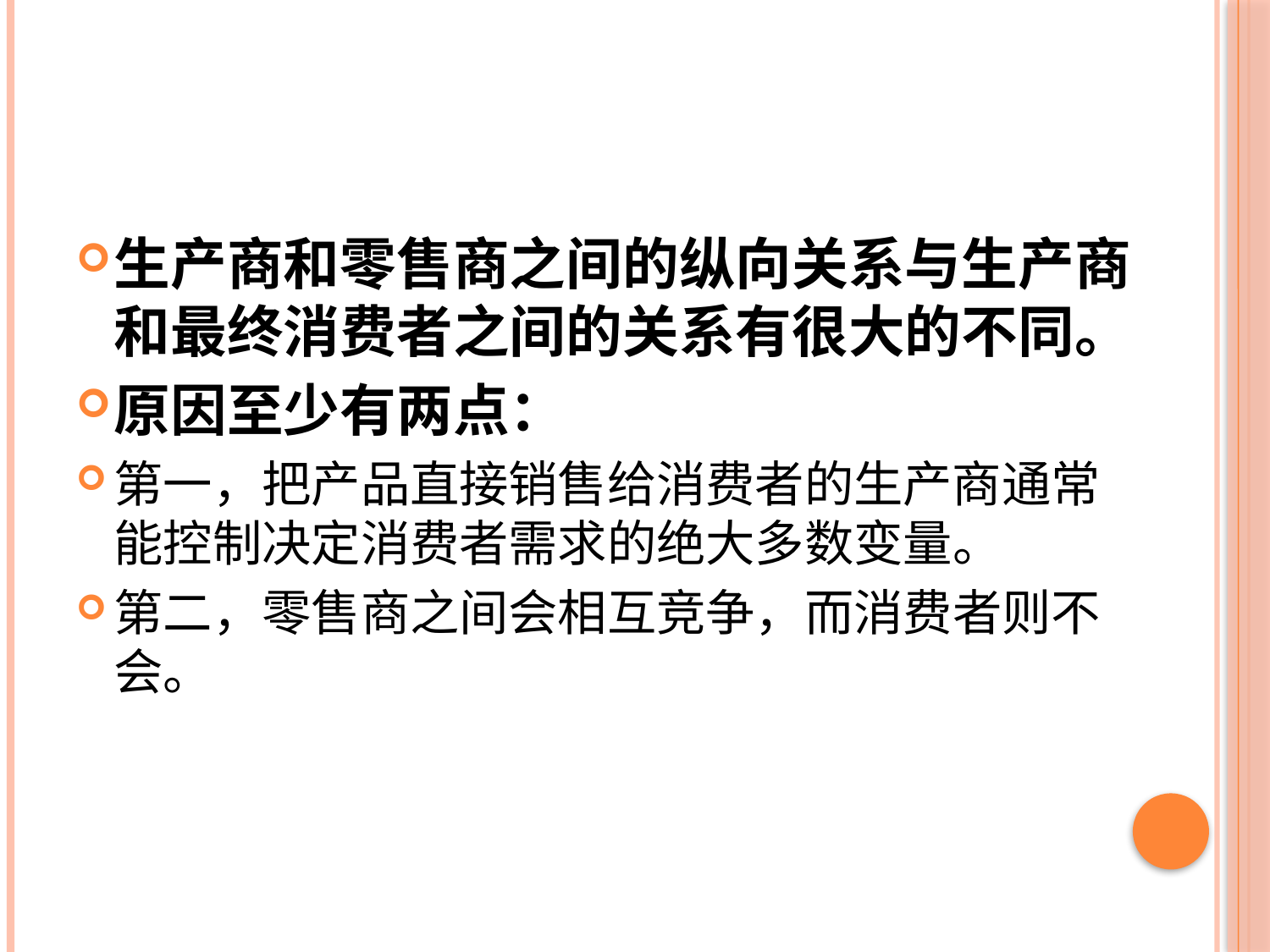

#
生产商和零售商之间的纵向关系与生产商和最终消费者之间的关系有很大的不同。
原因至少有两点：
第一，把产品直接销售给消费者的生产商通常能控制决定消费者需求的绝大多数变量。
第二，零售商之间会相互竞争，而消费者则不会。